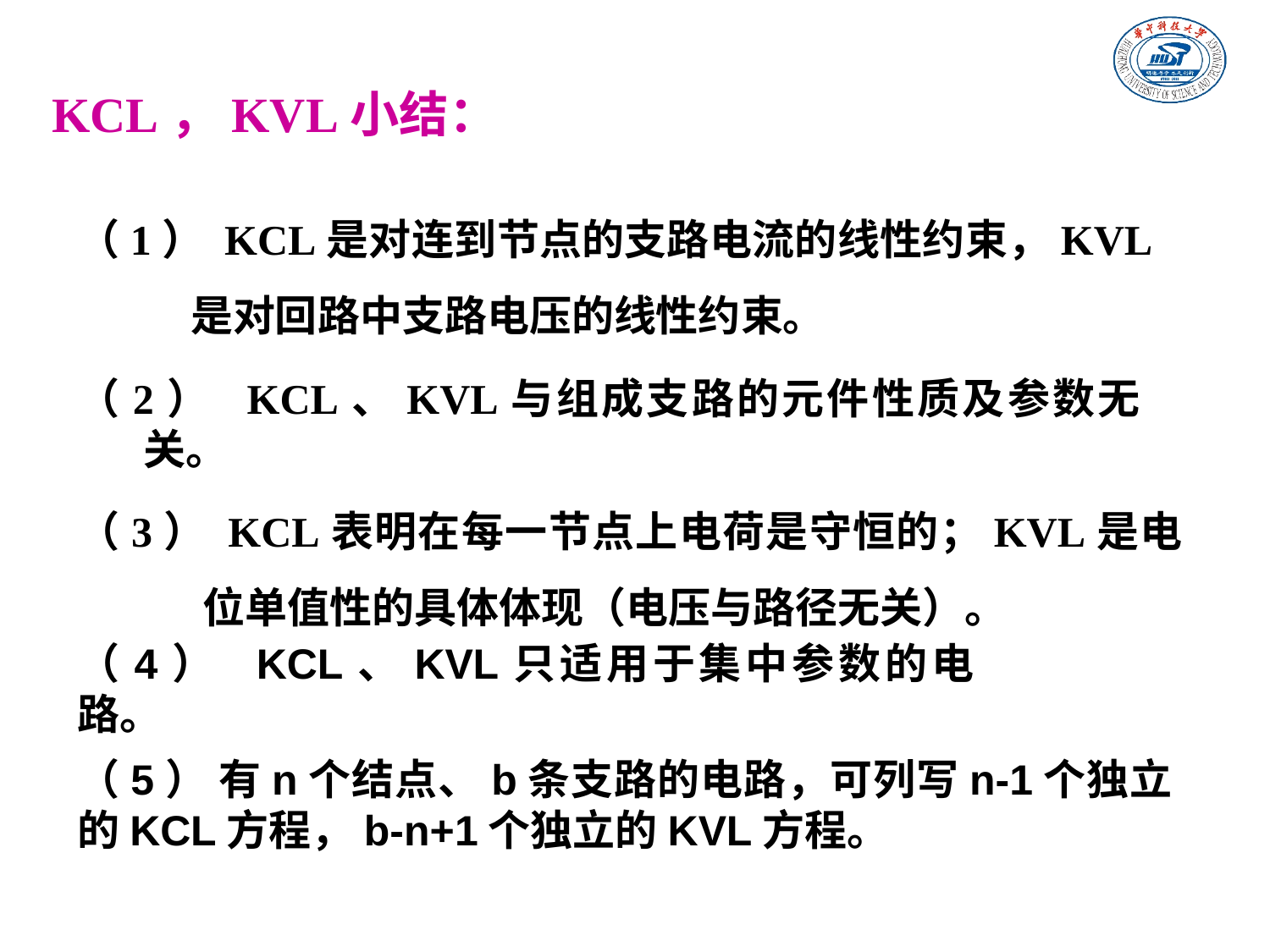

KCL，KVL小结：
（1） KCL是对连到节点的支路电流的线性约束，KVL是对回路中支路电压的线性约束。
（2）  KCL、KVL与组成支路的元件性质及参数无关。
（3） KCL表明在每一节点上电荷是守恒的；KVL是电位单值性的具体体现（电压与路径无关）。
（4）  KCL、KVL只适用于集中参数的电路。
（5） 有n个结点、b条支路的电路，可列写n-1个独立的KCL方程，b-n+1个独立的KVL方程。